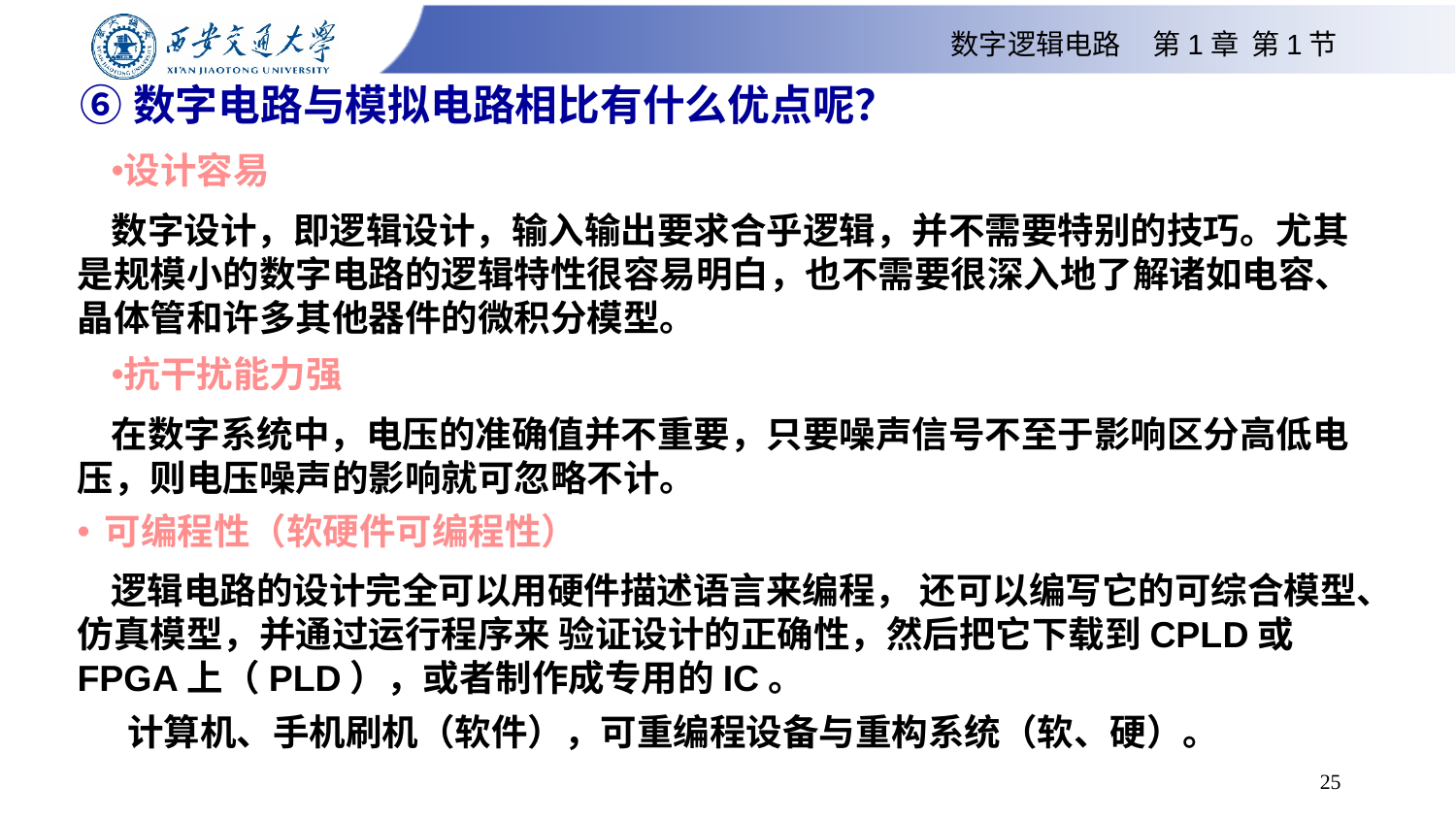

数字逻辑电路     第1章  第1节
# ⑥数字电路与模拟电路相比有什么优点呢？
设计容易
数字设计，即逻辑设计，输入输出要求合乎逻辑，并不需要特别的技巧。尤其是规模小的数字电路的逻辑特性很容易明白，也不需要很深入地了解诸如电容、晶体管和许多其他器件的微积分模型。
抗干扰能力强
在数字系统中，电压的准确值并不重要，只要噪声信号不至于影响区分高低电压，则电压噪声的影响就可忽略不计。
可编程性（软硬件可编程性）
逻辑电路的设计完全可以用硬件描述语言来编程， 还可以编写它的可综合模型、仿真模型，并通过运行程序来 验证设计的正确性，然后把它下载到CPLD或FPGA上（PLD），或者制作成专用的IC。
     计算机、手机刷机（软件），可重编程设备与重构系统（软、硬）。
25